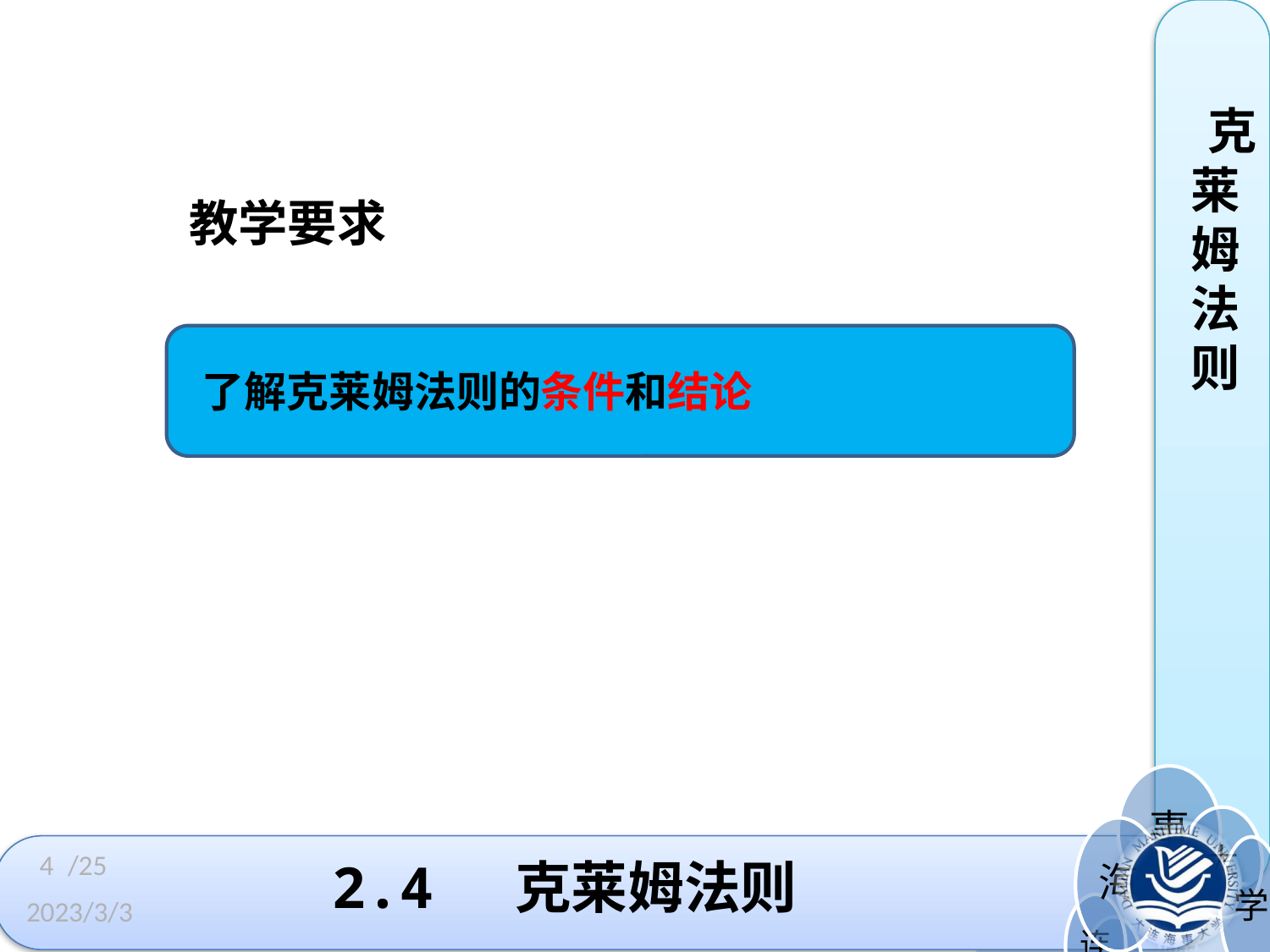

克莱姆法则

教学要求

了解克莱姆法则的条件和结论

4
/25
# 2.4  克莱姆法则
2023/3/3